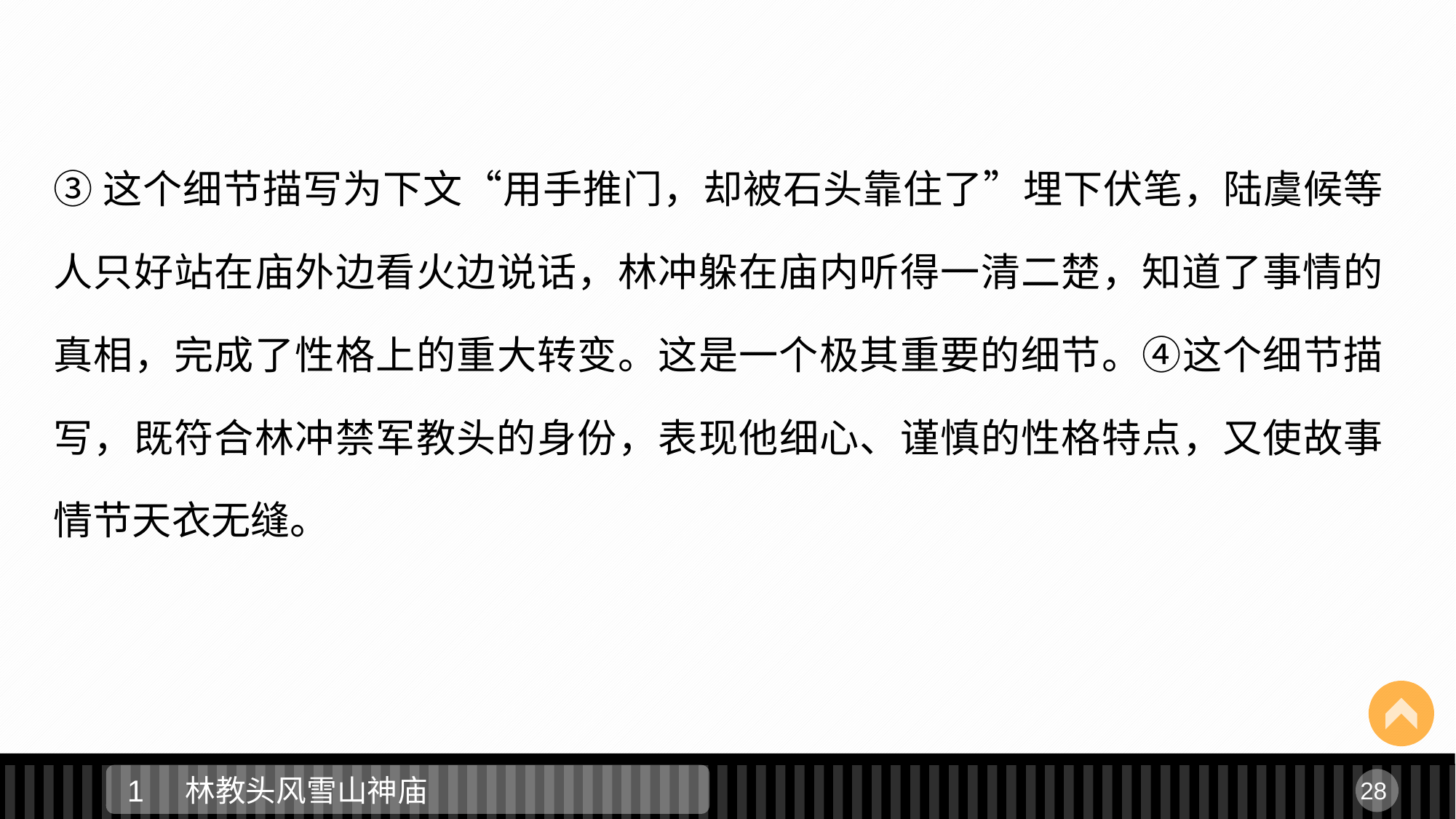

③这个细节描写为下文“用手推门，却被石头靠住了”埋下伏笔，陆虞候等人只好站在庙外边看火边说话，林冲躲在庙内听得一清二楚，知道了事情的真相，完成了性格上的重大转变。这是一个极其重要的细节。④这个细节描写，既符合林冲禁军教头的身份，表现他细心、谨慎的性格特点，又使故事情节天衣无缝。